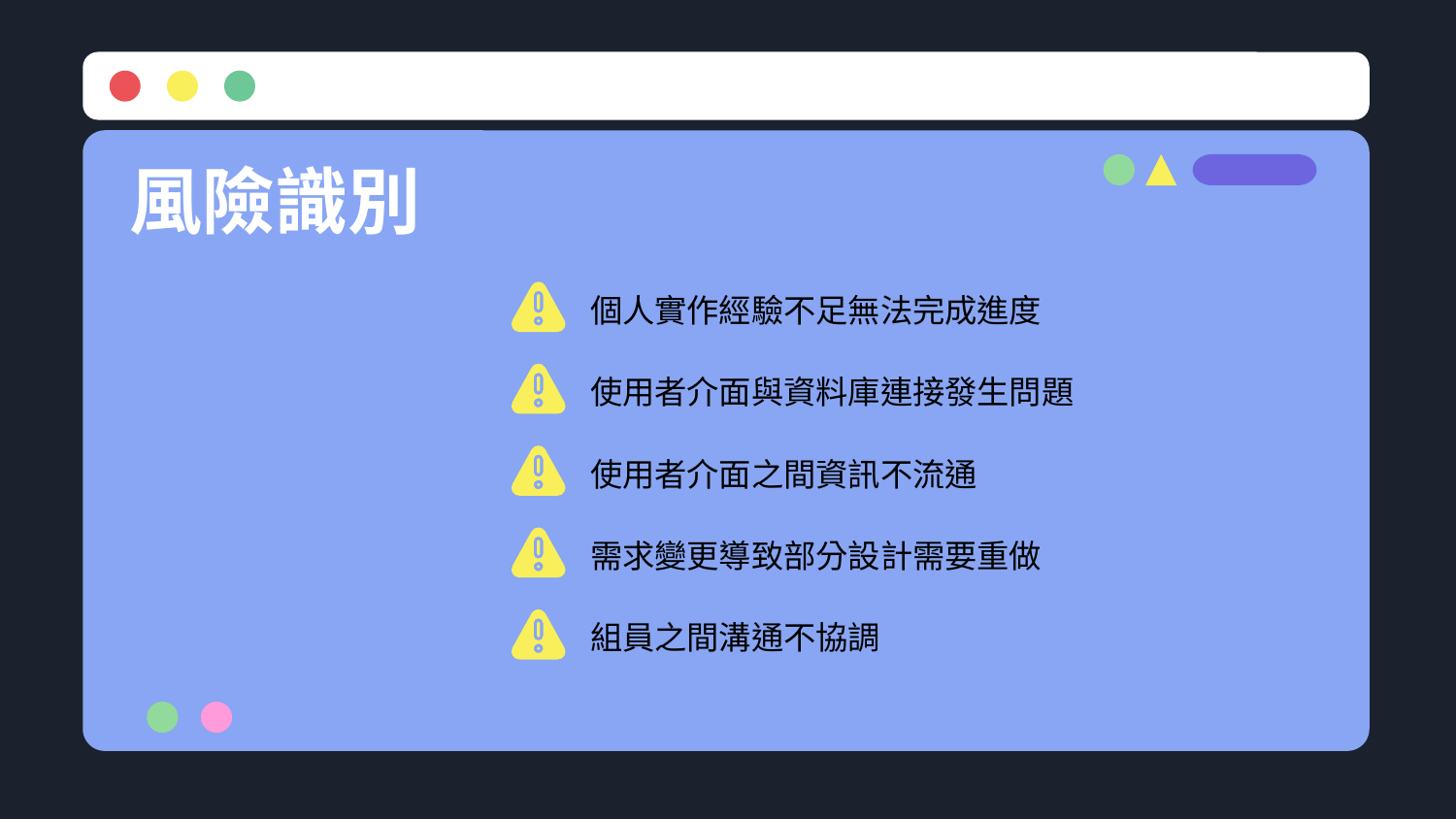

# 風險識別

個人實作經驗不足無法完成進度

使用者介面與資料庫連接發生問題

使用者介面之間資訊不流通

需求變更導致部分設計需要重做

組員之間溝通不協調